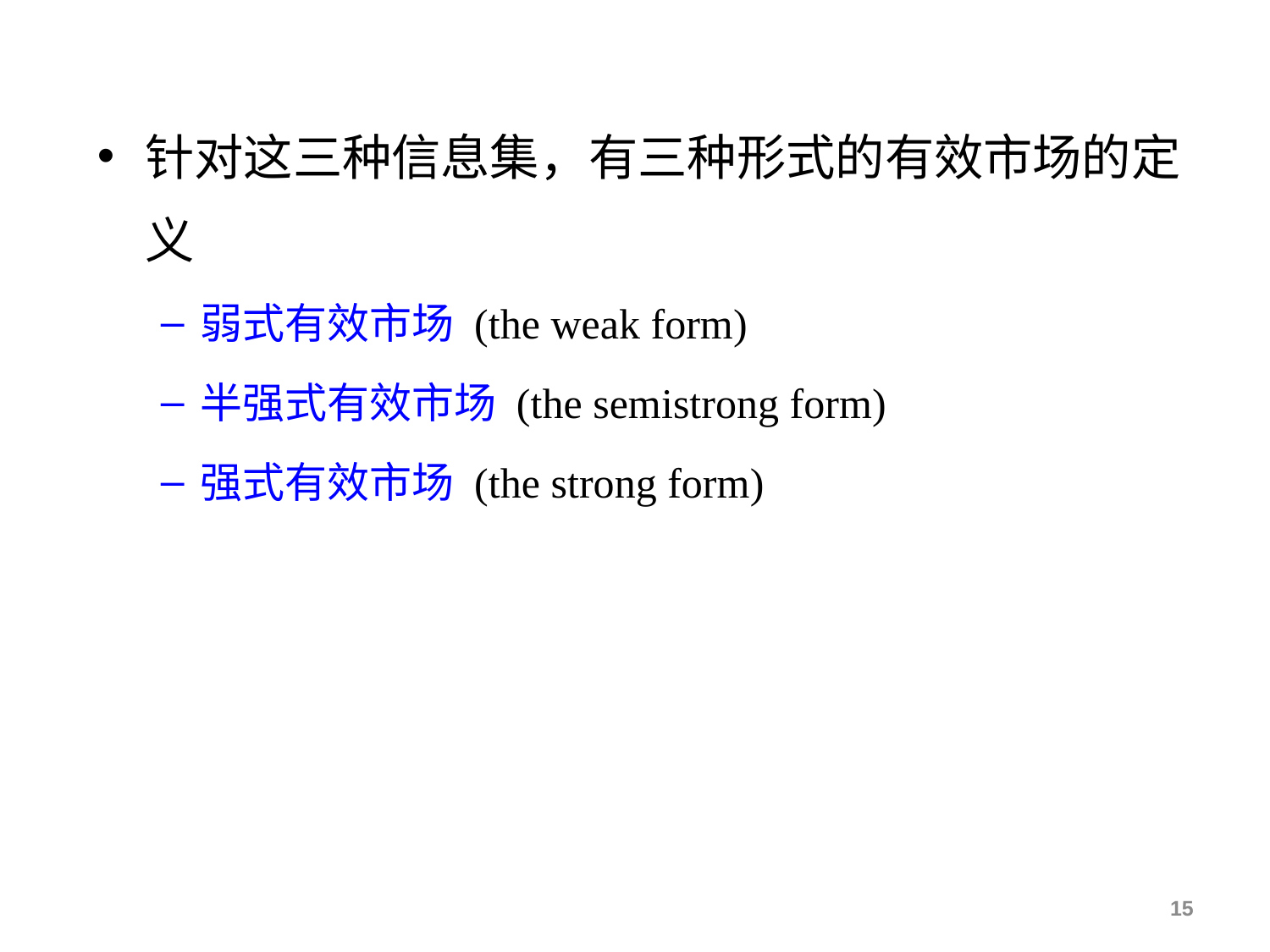

针对这三种信息集，有三种形式的有效市场的定义
弱式有效市场 (the weak form)
半强式有效市场 (the semistrong form)
强式有效市场 (the strong form)
15